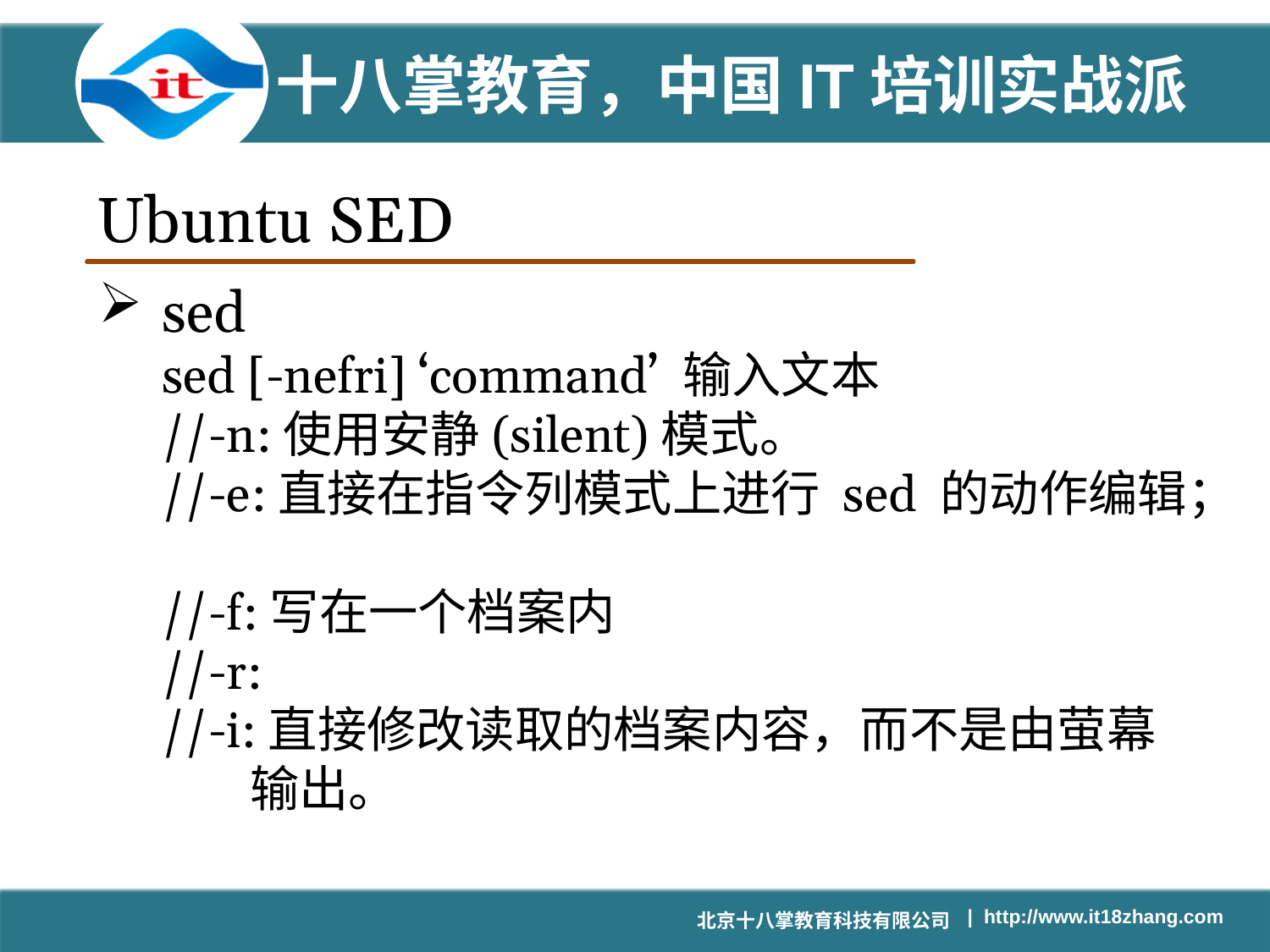

# Ubuntu SED
sed
sed [-nefri] ‘command’ 输入文本
//-n:使用安静(silent)模式。
//-e:直接在指令列模式上进行 sed 的动作编辑；
//-f:写在一个档案内
//-r:
//-i:直接修改读取的档案内容，而不是由萤幕
        输出。